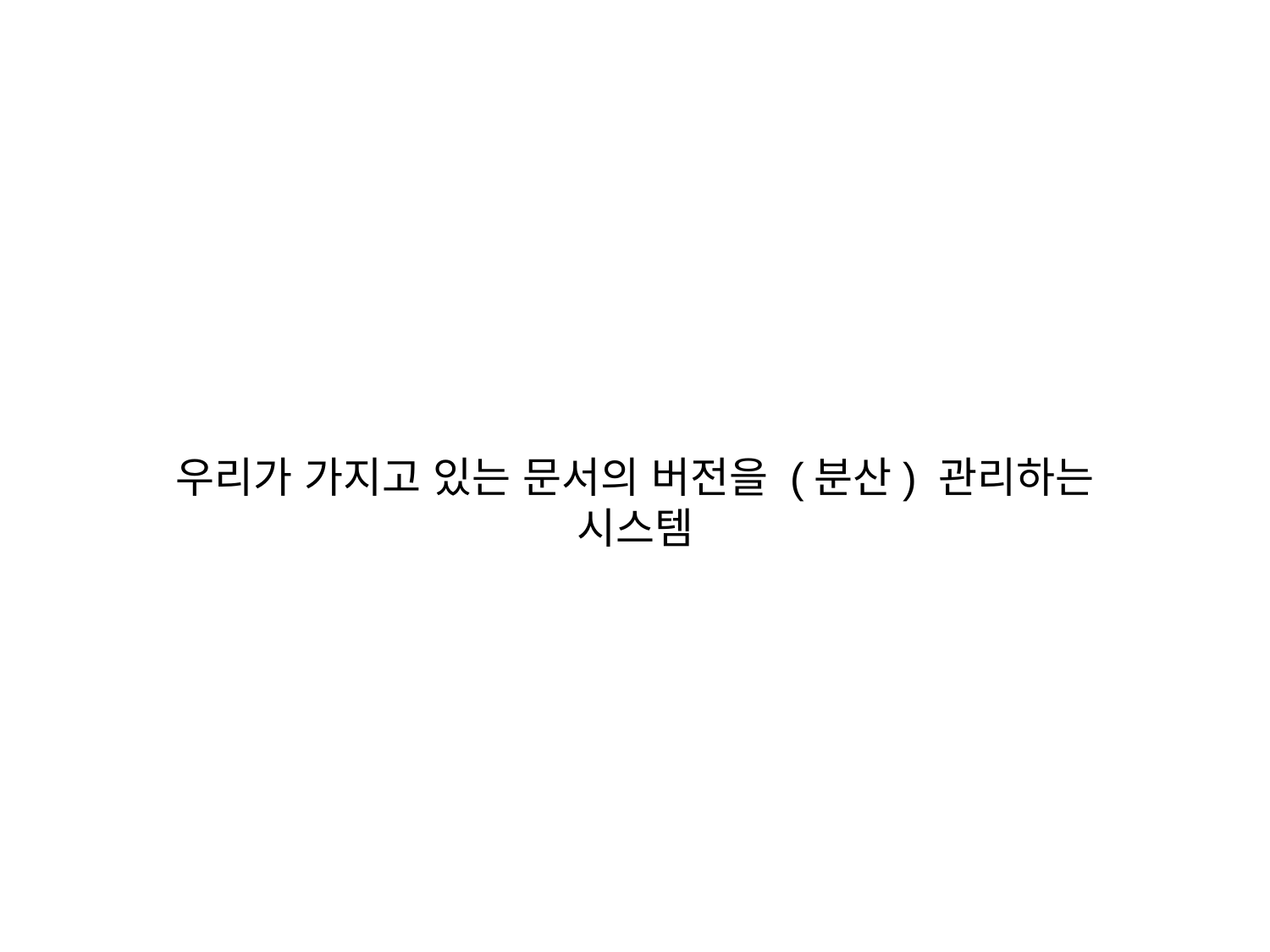

우리가 가지고 있는 문서의 버전을 (분산) 관리하는 시스템